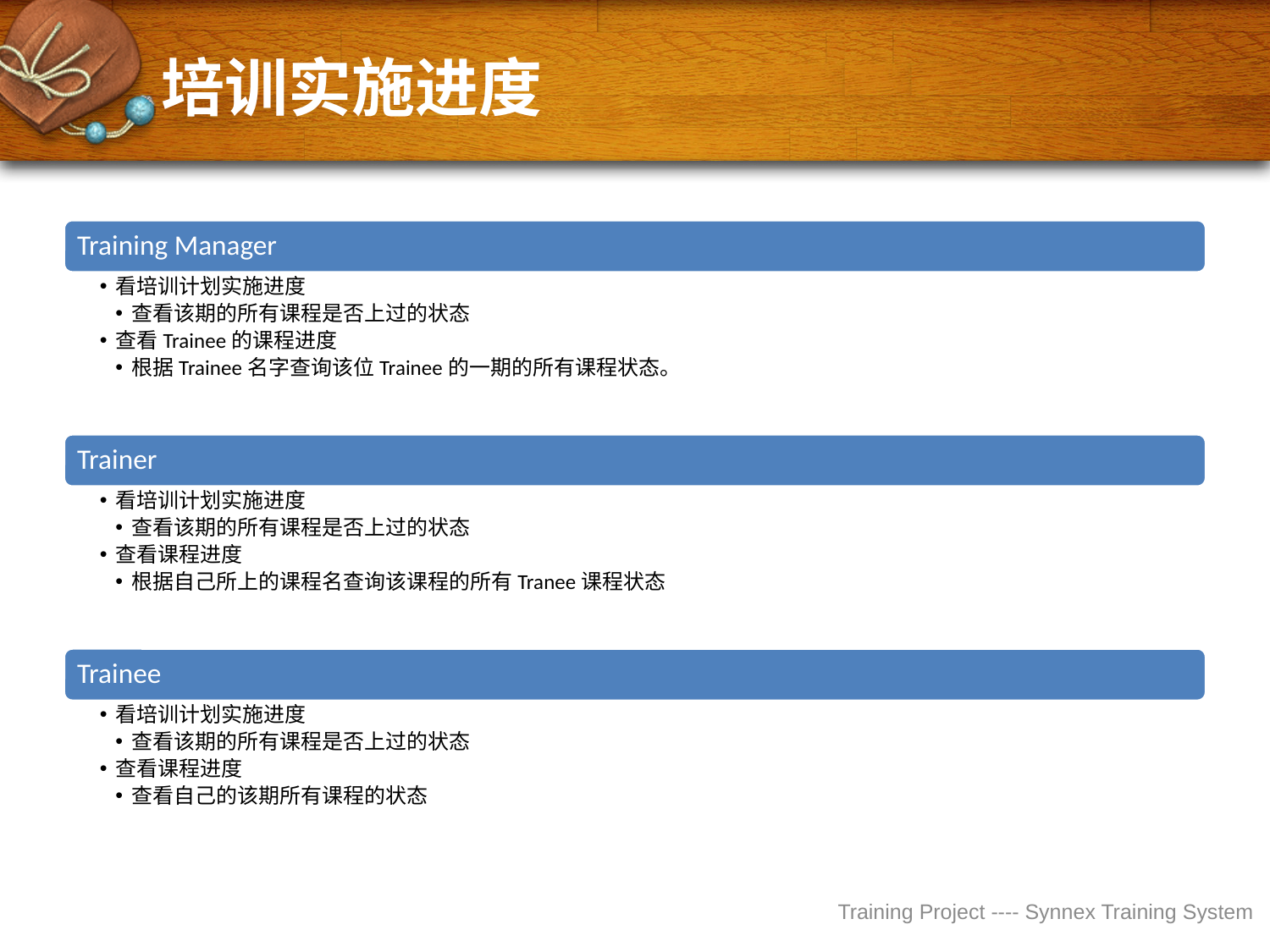

# 培训实施进度
Training Manager
看培训计划实施进度
查看该期的所有课程是否上过的状态
查看Trainee的课程进度
根据Trainee名字查询该位Trainee的一期的所有课程状态。
Trainer
看培训计划实施进度
查看该期的所有课程是否上过的状态
查看课程进度
根据自己所上的课程名查询该课程的所有Tranee课程状态
Trainee
看培训计划实施进度
查看该期的所有课程是否上过的状态
查看课程进度
查看自己的该期所有课程的状态
Training Project ---- Synnex Training System